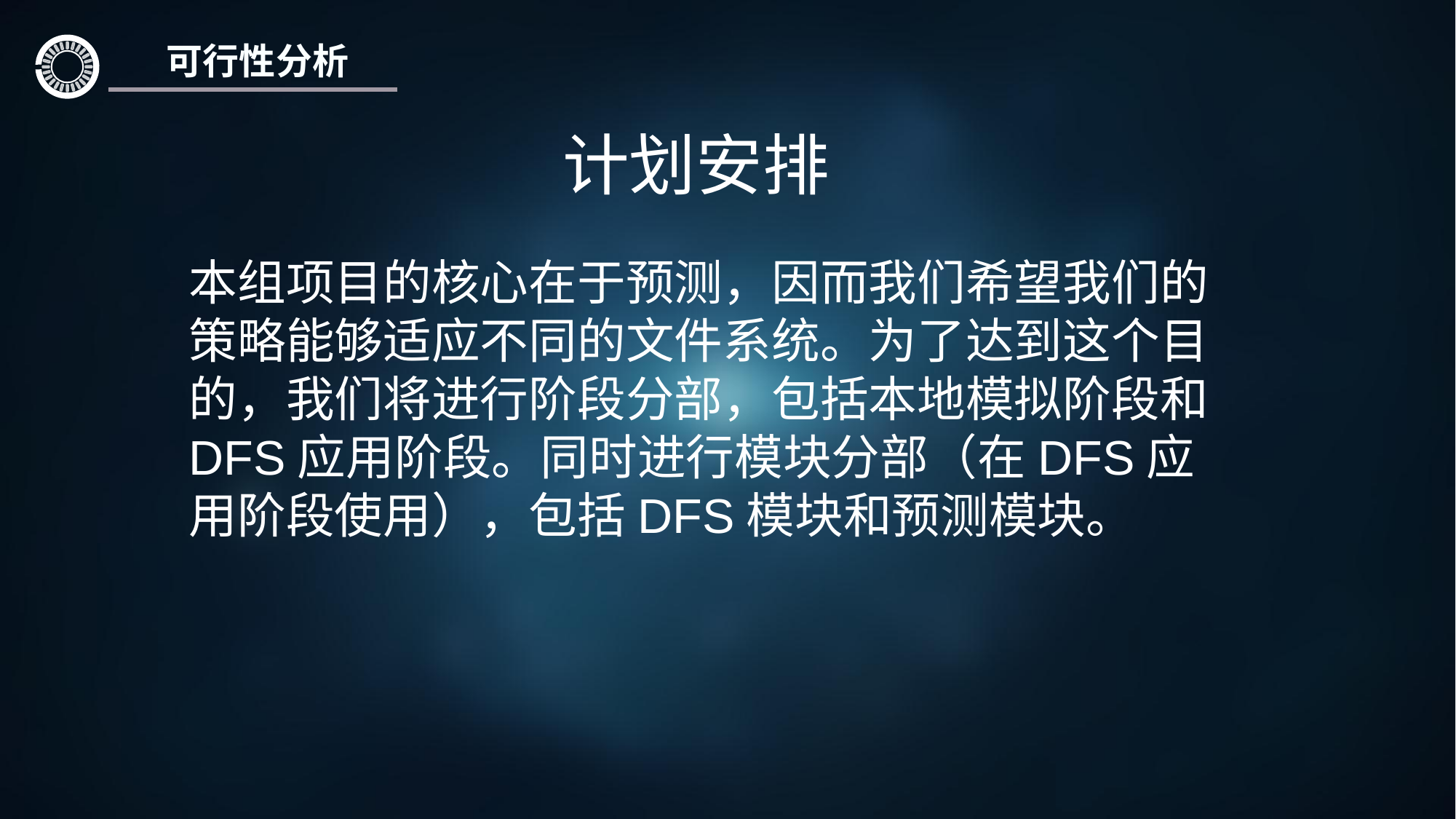

可行性分析
计划安排
本组项目的核心在于预测，因而我们希望我们的策略能够适应不同的文件系统。为了达到这个目的，我们将进行阶段分部，包括本地模拟阶段和DFS应用阶段。同时进行模块分部（在DFS应用阶段使用），包括DFS模块和预测模块。